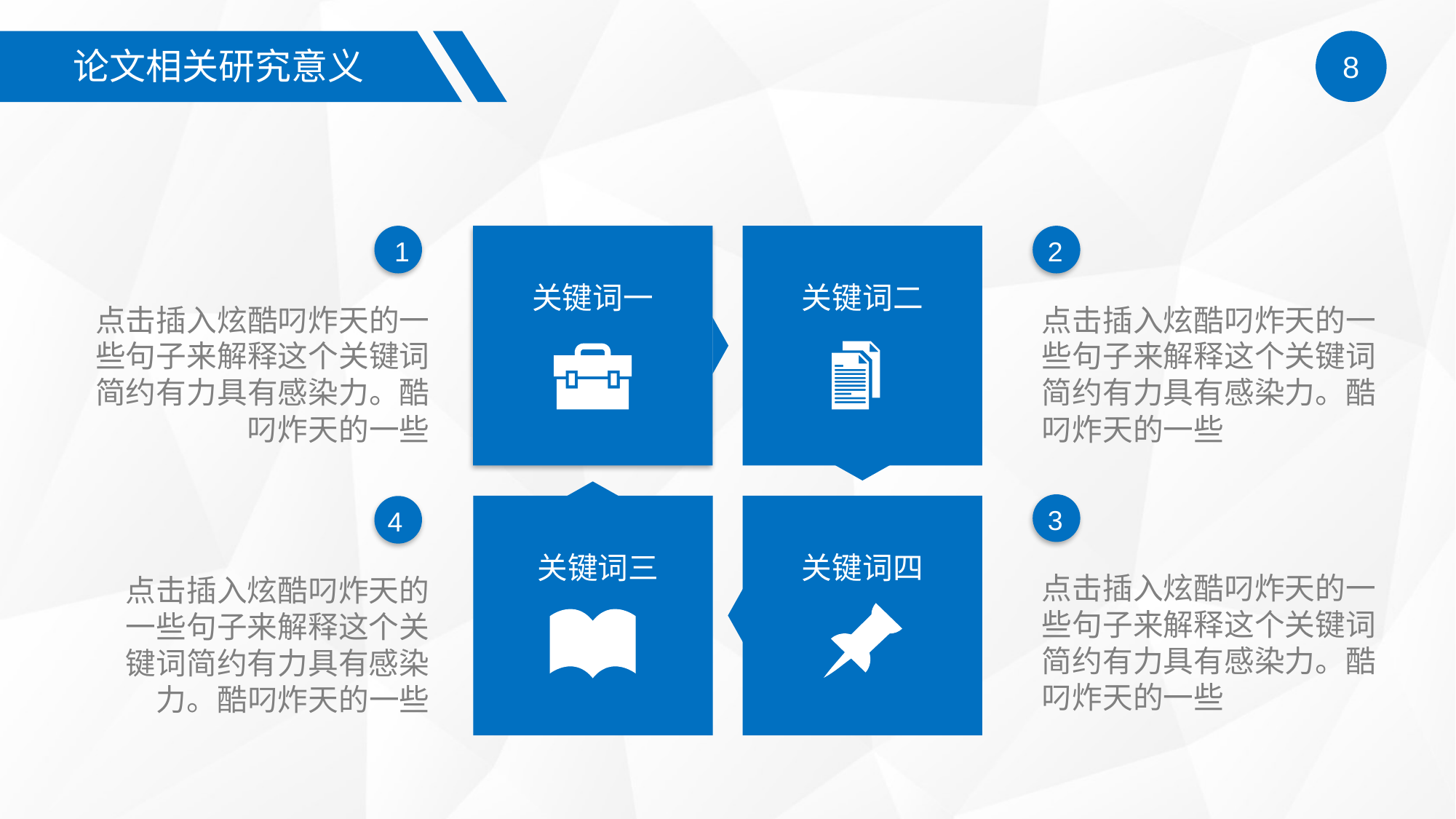

8
论文相关研究意义

1
点击插入炫酷叼炸天的一些句子来解释这个关键词简约有力具有感染力。酷叼炸天的一些

关键词一

关键词二

2
点击插入炫酷叼炸天的一些句子来解释这个关键词简约有力具有感染力。酷叼炸天的一些

关键词三

3
点击插入炫酷叼炸天的一些句子来解释这个关键词简约有力具有感染力。酷叼炸天的一些

关键词四

4
点击插入炫酷叼炸天的一些句子来解释这个关键词简约有力具有感染力。酷叼炸天的一些